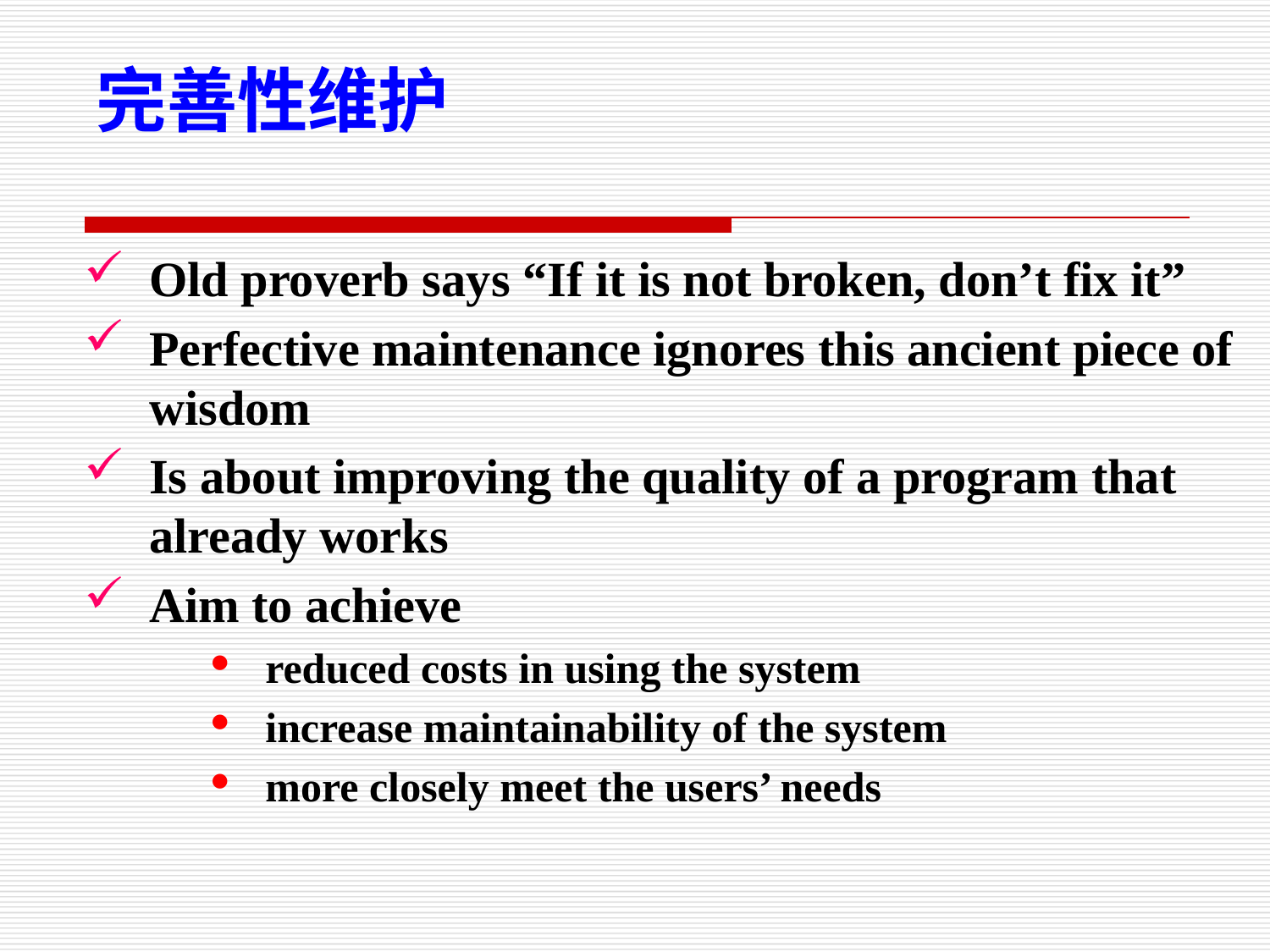

完善性维护
Old proverb says “If it is not broken, don’t fix it”
Perfective maintenance ignores this ancient piece of wisdom
Is about improving the quality of a program that already works
Aim to achieve
reduced costs in using the system
increase maintainability of the system
more closely meet the users’ needs